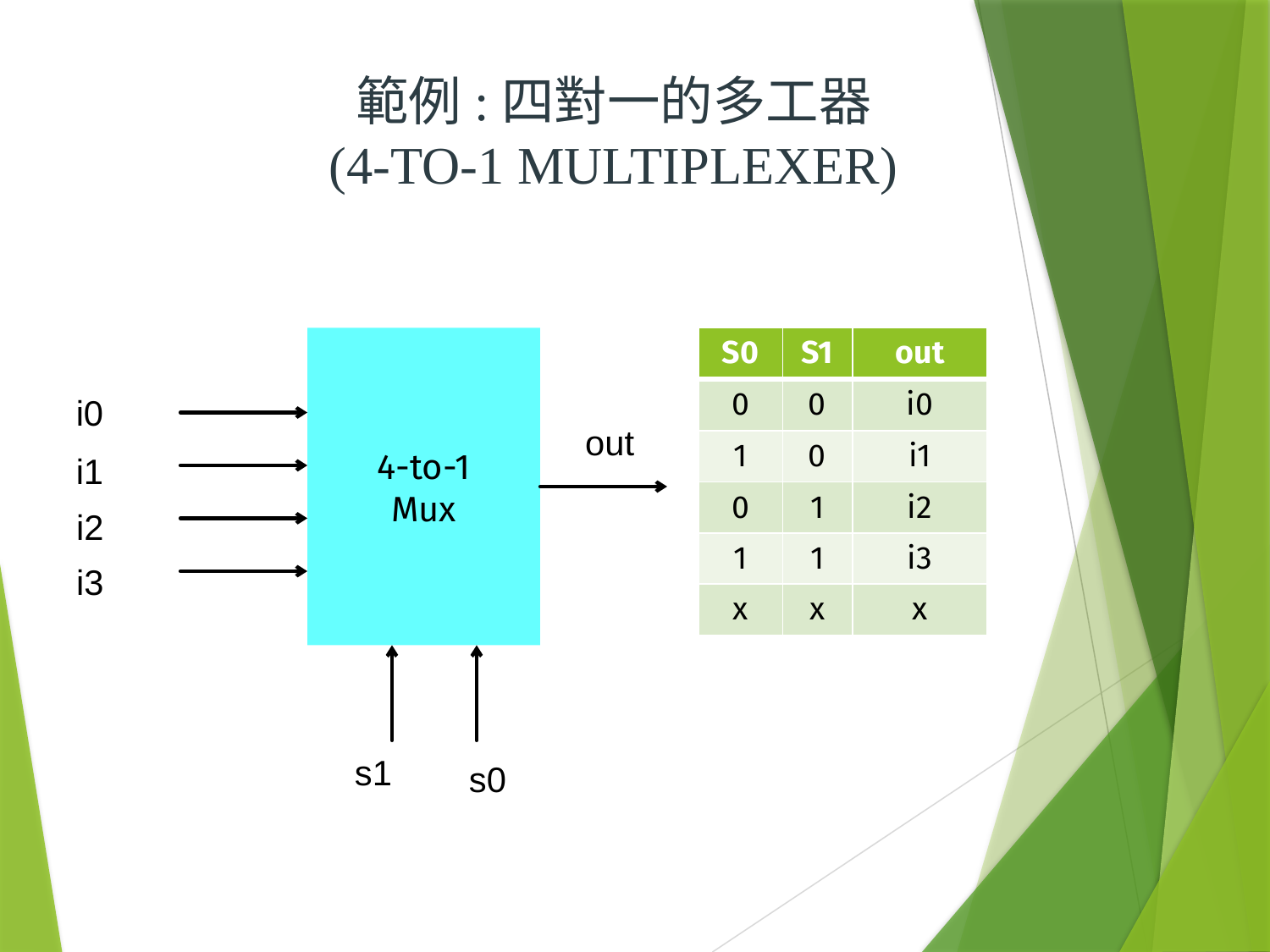

範例:四對一的多工器
(4-to-1 Multiplexer)
| S0 | S1 | out |
| --- | --- | --- |
| 0 | 0 | i0 |
| 1 | 0 | i1 |
| 0 | 1 | i2 |
| 1 | 1 | i3 |
| x | x | x |
4-to-1
Mux
i0
out
i1
i2
i3
s1
s0